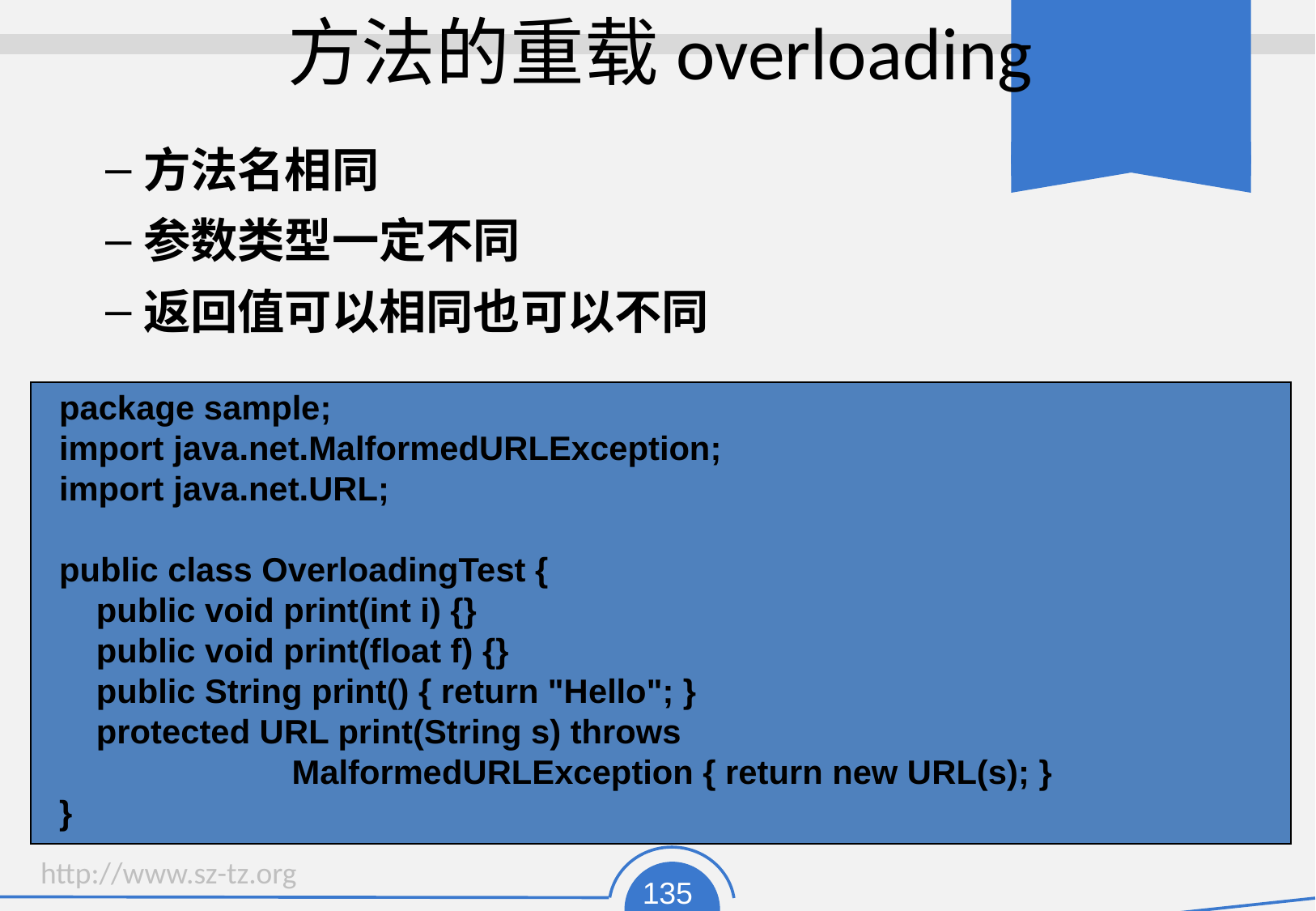

# 方法的重载overloading
方法名相同
参数类型一定不同
返回值可以相同也可以不同
package sample;
import java.net.MalformedURLException;
import java.net.URL;

public class OverloadingTest {
    public void print(int i) {}
    public void print(float f) {}
    public String print() { return "Hello"; }
    protected URL print(String s) throws
                         MalformedURLException { return new URL(s); }
}